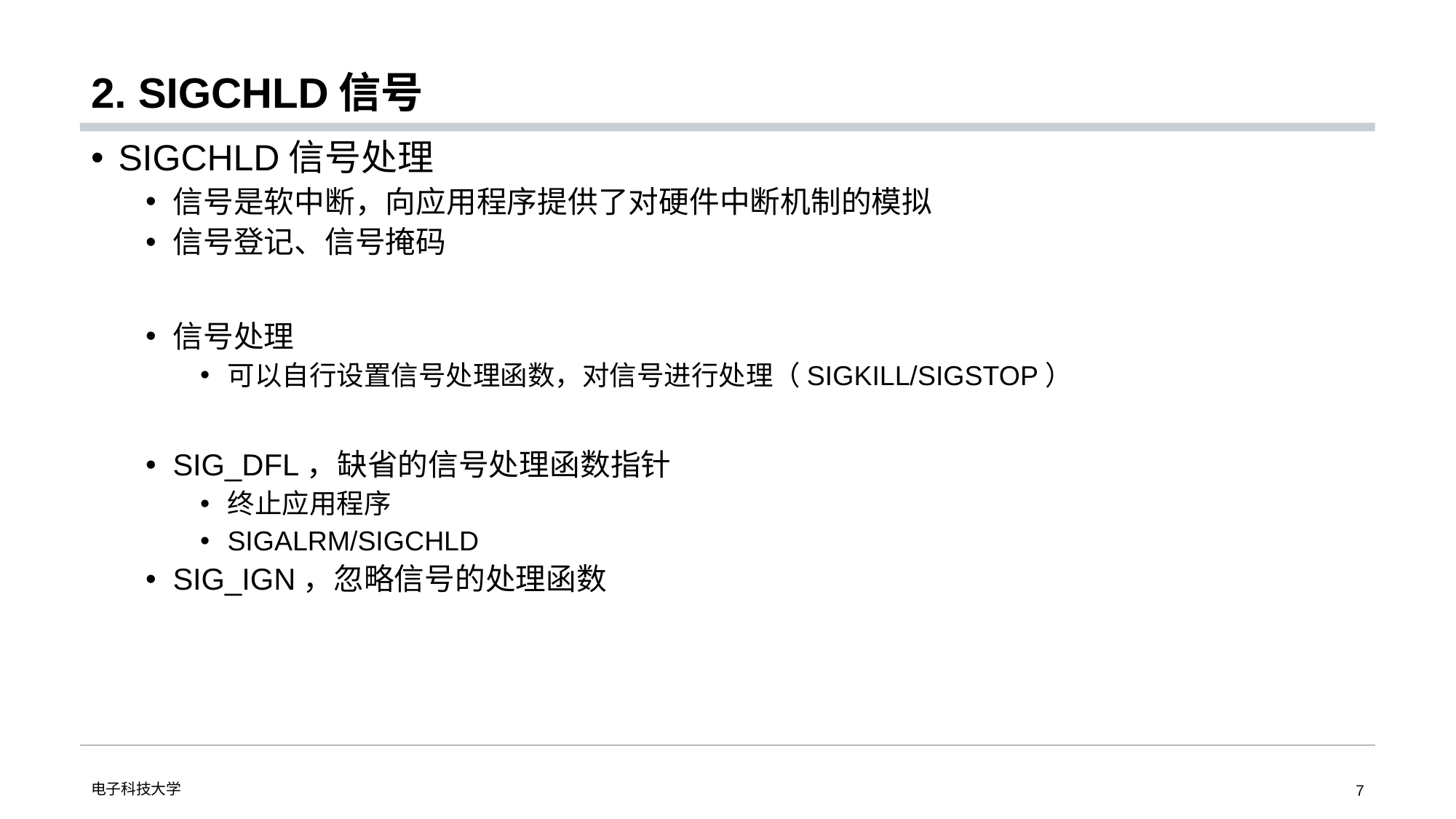

# 2. SIGCHLD信号
SIGCHLD信号处理
信号是软中断，向应用程序提供了对硬件中断机制的模拟
信号登记、信号掩码

信号处理
可以自行设置信号处理函数，对信号进行处理（SIGKILL/SIGSTOP）

SIG_DFL，缺省的信号处理函数指针
终止应用程序
SIGALRM/SIGCHLD
SIG_IGN，忽略信号的处理函数

电子科技大学
7